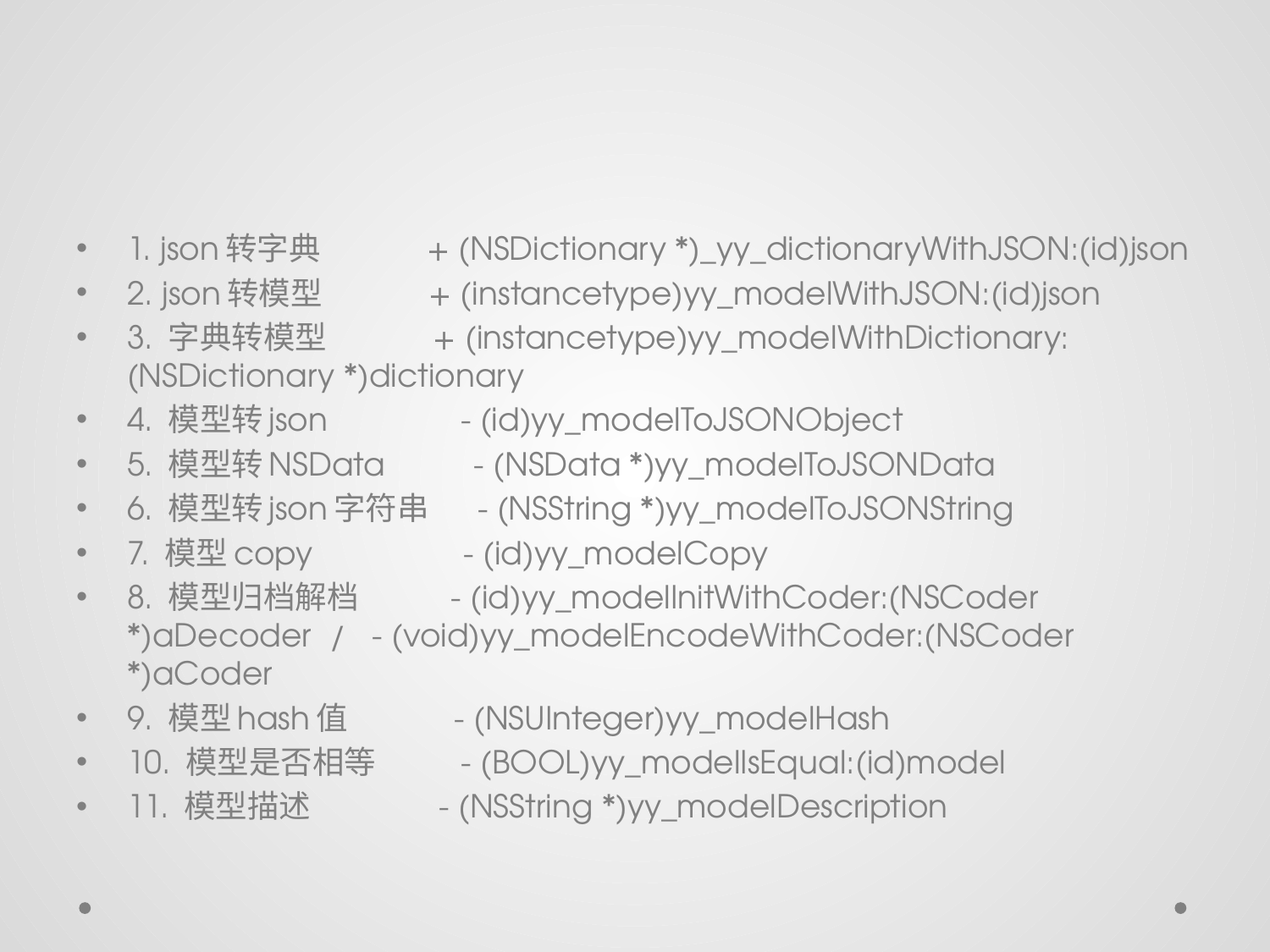

#
1. json转字典              + (NSDictionary *)_yy_dictionaryWithJSON:(id)json
2. json转模型              + (instancetype)yy_modelWithJSON:(id)json
3. 字典转模型              + (instancetype)yy_modelWithDictionary:(NSDictionary *)dictionary
4. 模型转json               - (id)yy_modelToJSONObject
5. 模型转NSData          - (NSData *)yy_modelToJSONData
6. 模型转json字符串      - (NSString *)yy_modelToJSONString
7. 模型copy                 - (id)yy_modelCopy
8. 模型归档解档            - (id)yy_modelInitWithCoder:(NSCoder *)aDecoder  /   - (void)yy_modelEncodeWithCoder:(NSCoder *)aCoder
9. 模型hash值              - (NSUInteger)yy_modelHash
10. 模型是否相等           - (BOOL)yy_modelIsEqual:(id)model
11. 模型描述                 - (NSString *)yy_modelDescription